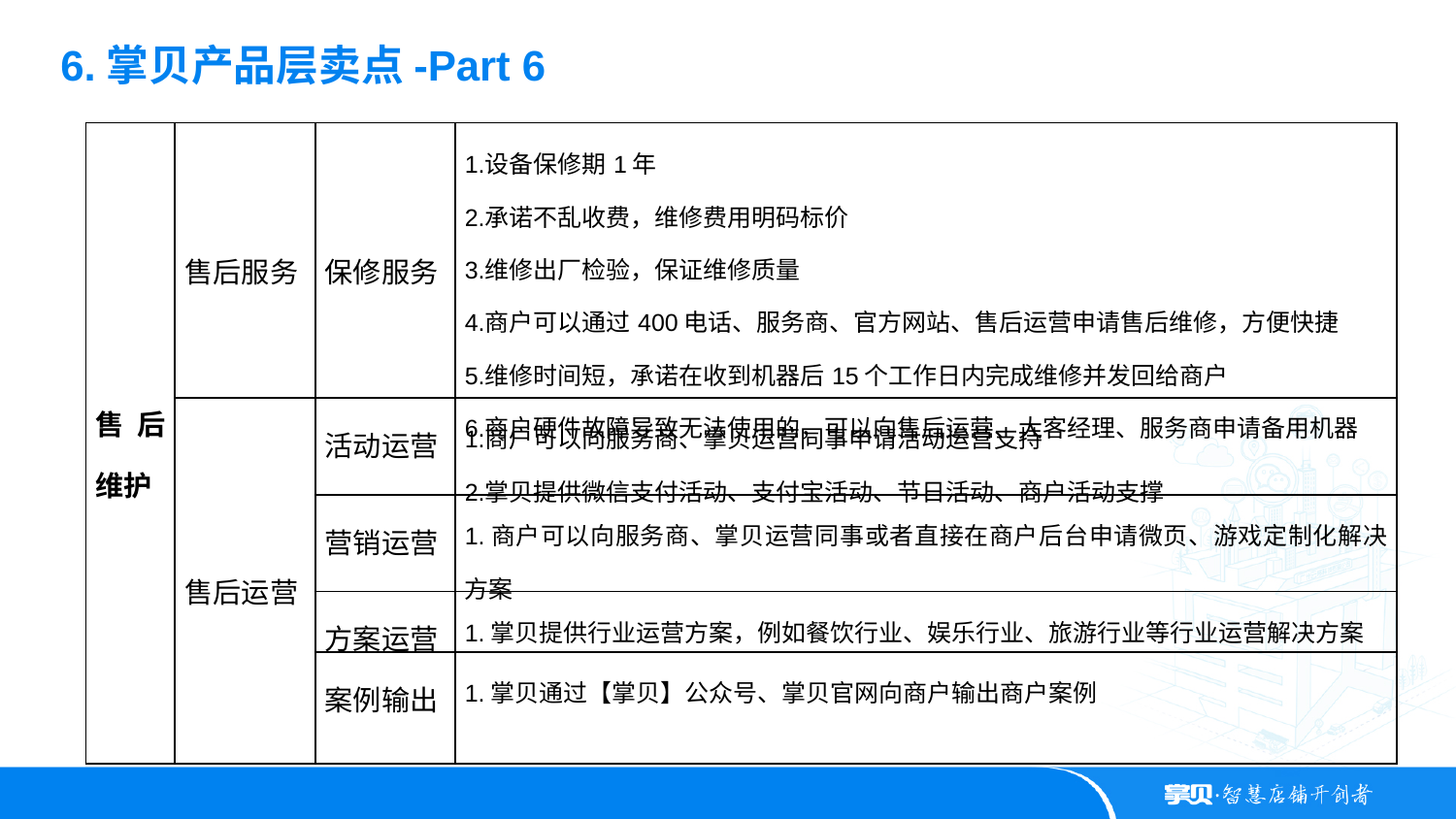

6.掌贝产品层卖点-Part 6
| 售后维护 | 售后服务 | 保修服务 | 设备保修期1年 承诺不乱收费，维修费用明码标价 维修出厂检验，保证维修质量 商户可以通过400电话、服务商、官方网站、售后运营申请售后维修，方便快捷 维修时间短，承诺在收到机器后15个工作日内完成维修并发回给商户 商户硬件故障导致无法使用的，可以向售后运营、大客经理、服务商申请备用机器 |
| --- | --- | --- | --- |
|  | 售后运营 | 活动运营 | 商户可以向服务商、掌贝运营同事申请活动运营支持 掌贝提供微信支付活动、支付宝活动、节日活动、商户活动支撑 |
|  |  | 营销运营 | 1.商户可以向服务商、掌贝运营同事或者直接在商户后台申请微页、游戏定制化解决方案 |
|  |  | 方案运营 | 1.掌贝提供行业运营方案，例如餐饮行业、娱乐行业、旅游行业等行业运营解决方案 |
|  |  | 案例输出 | 1.掌贝通过【掌贝】公众号、掌贝官网向商户输出商户案例 |